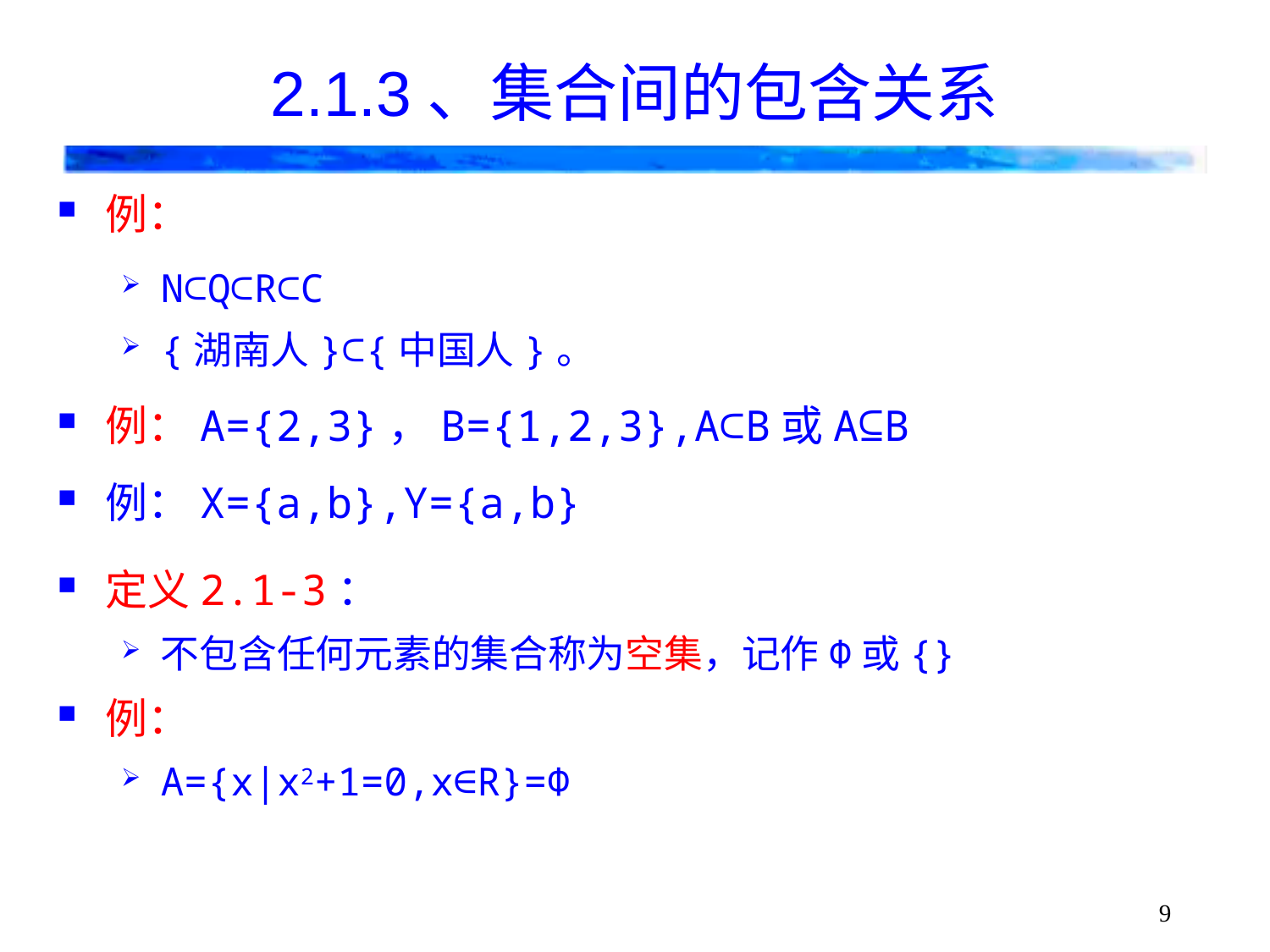

# 2.1.3、集合间的包含关系
例：
N⊂Q⊂R⊂C
{湖南人}⊂{中国人}。
例：A={2,3}，B={1,2,3},A⊂B或A⊆B
例：X={a,b},Y={a,b}
定义2.1-3：
不包含任何元素的集合称为空集，记作Φ或{}
例：
A={x|x2+1=0,x∈R}=Φ
9